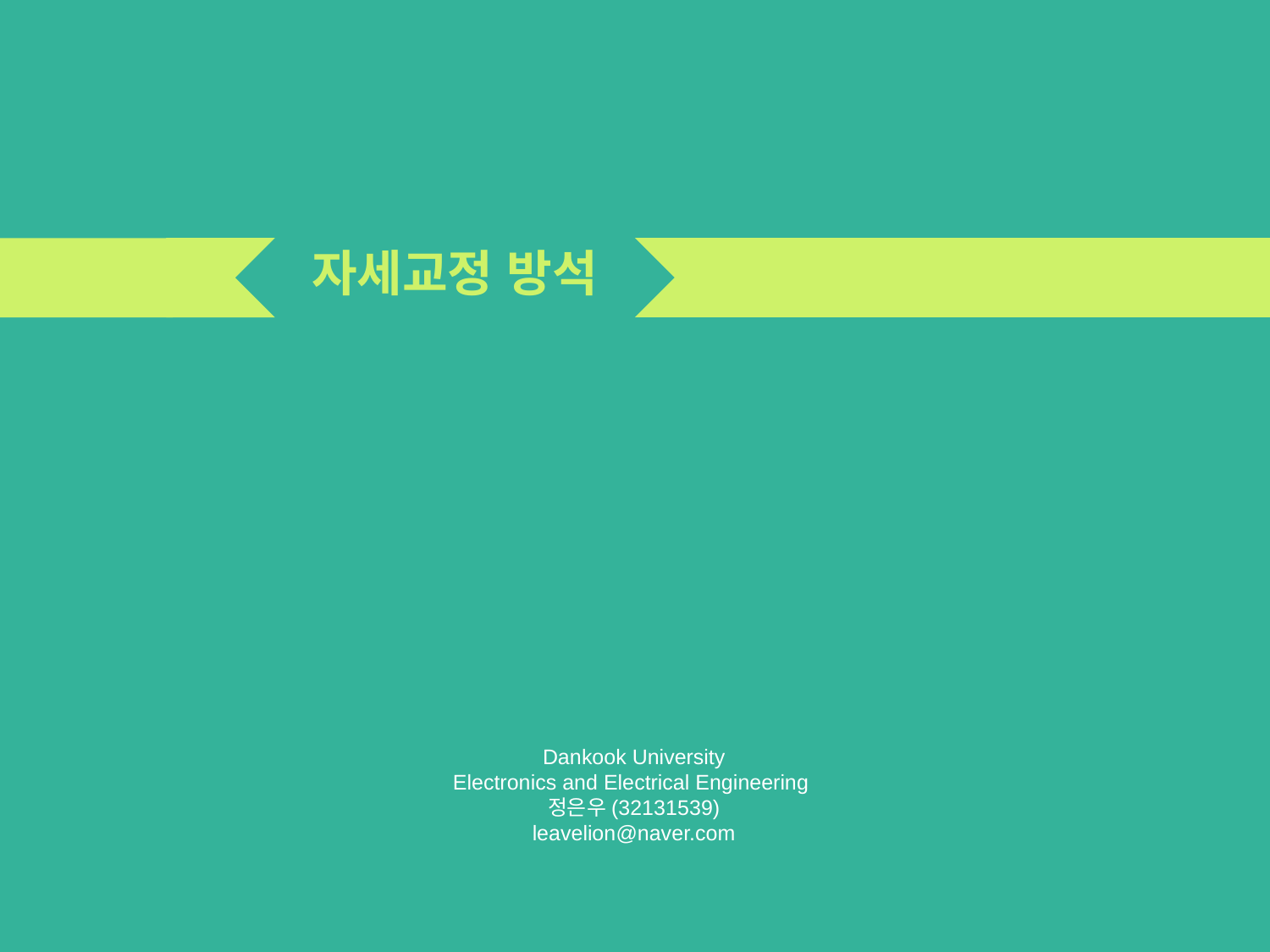

자세교정 방석

Dankook University
Electronics and Electrical Engineering
정은우(32131539)
leavelion@naver.com